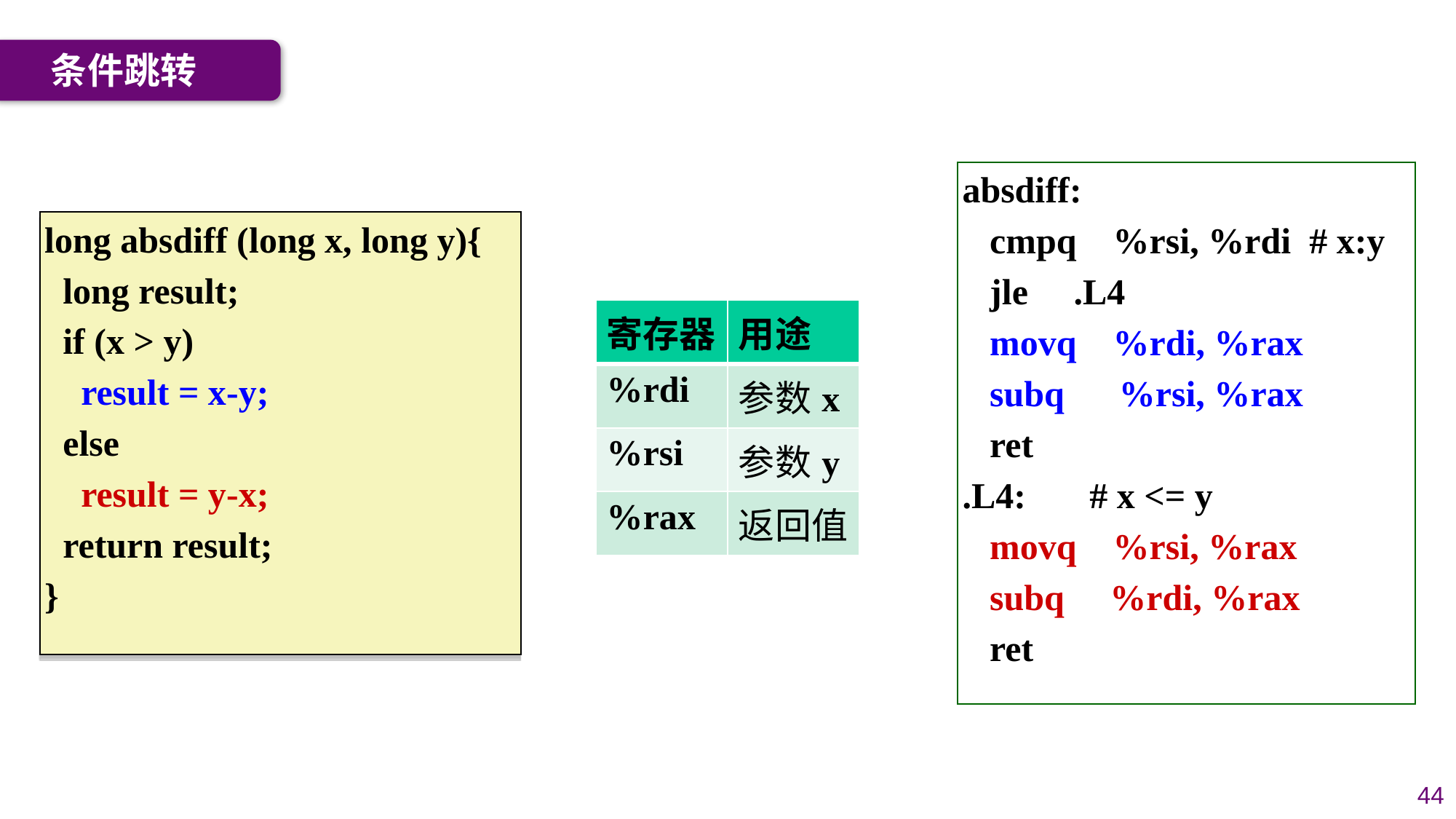

条件跳转
absdiff:
   cmpq    %rsi, %rdi  # x:y
   jle     .L4
   movq    %rdi, %rax
   subq      %rsi, %rax
   ret
.L4:       # x <= y
   movq    %rsi, %rax
   subq     %rdi, %rax
   ret
long absdiff (long x, long y){
  long result;
  if (x > y)
    result = x-y;
  else
    result = y-x;
  return result;
}
| 寄存器 | 用途 |
| --- | --- |
| %rdi | 参数x |
| %rsi | 参数y |
| %rax | 返回值 |
44